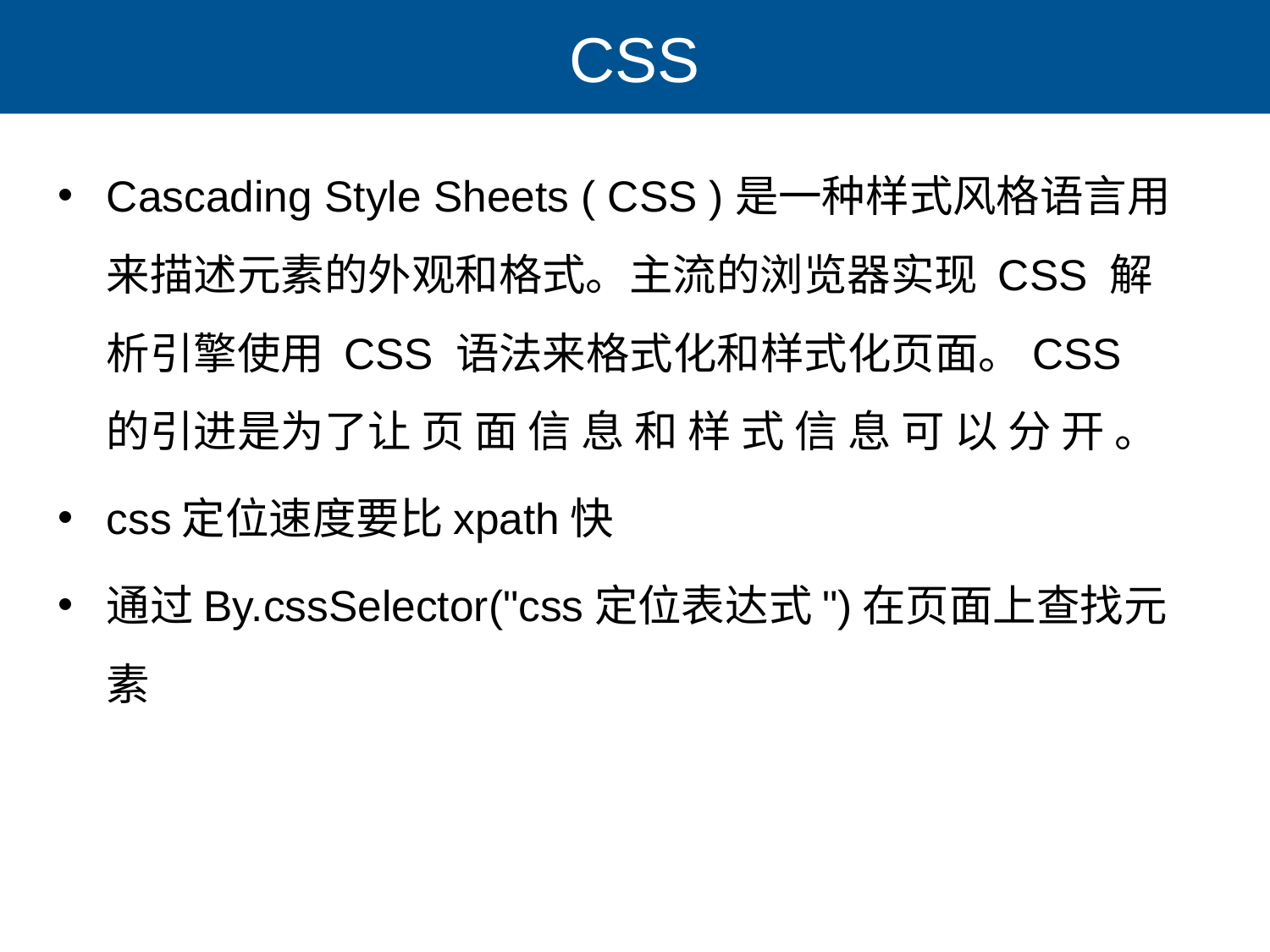

# CSS
Cascading Style Sheets ( CSS )是一种样式风格语言用来描述元素的外观和格式。主流的浏览器实现 CSS 解析引擎使用 CSS 语法来格式化和样式化页面。CSS 的引进是为了让 页 面 信 息 和 样 式 信 息 可 以 分 开 。
css定位速度要比xpath快
通过By.cssSelector("css定位表达式")在页面上查找元素